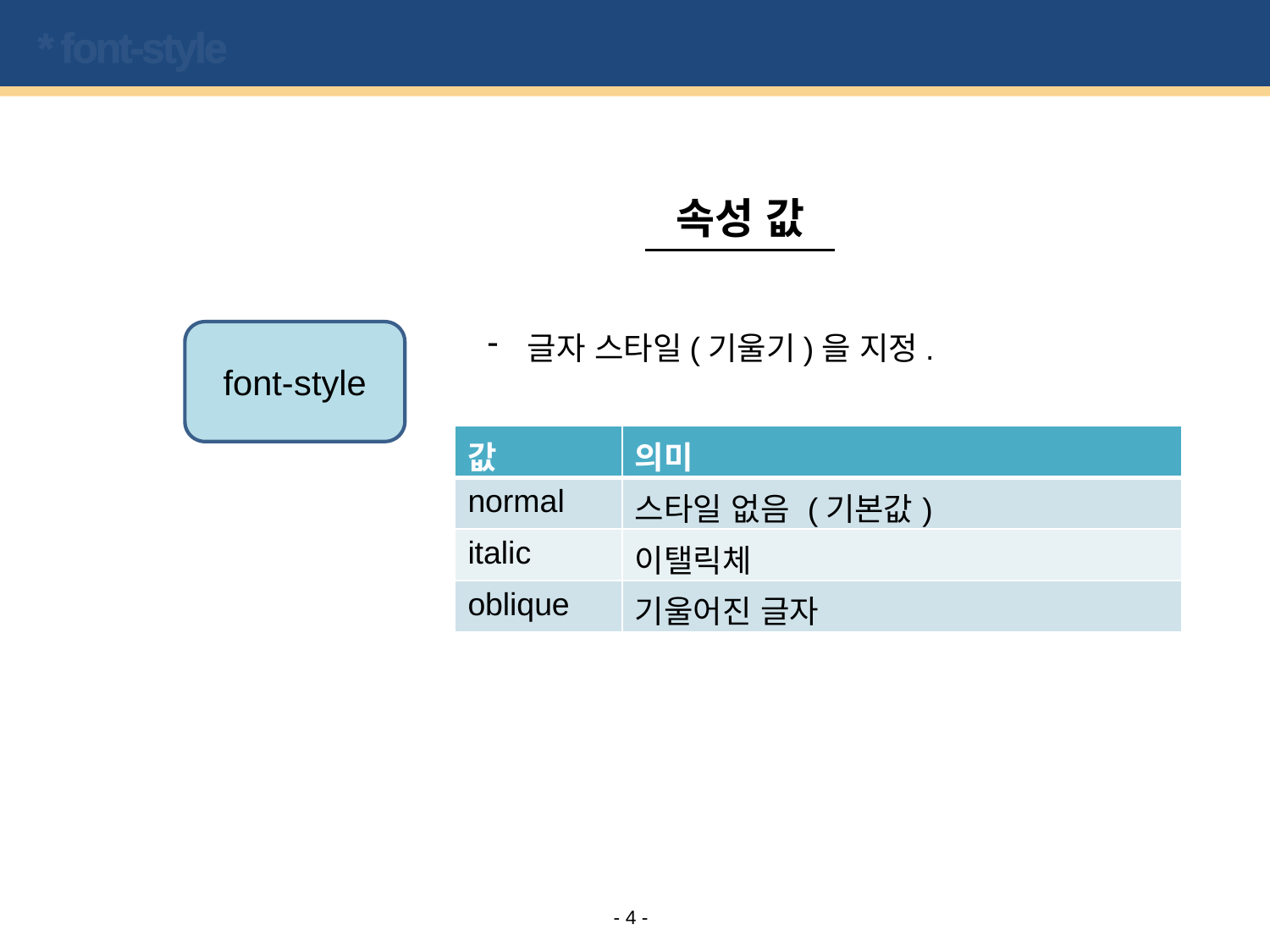

# * font-style
속성 값
font-style
글자 스타일(기울기)을 지정.
| 값 | 의미 |
| --- | --- |
| normal | 스타일 없음 (기본값) |
| italic | 이탤릭체 |
| oblique | 기울어진 글자 |